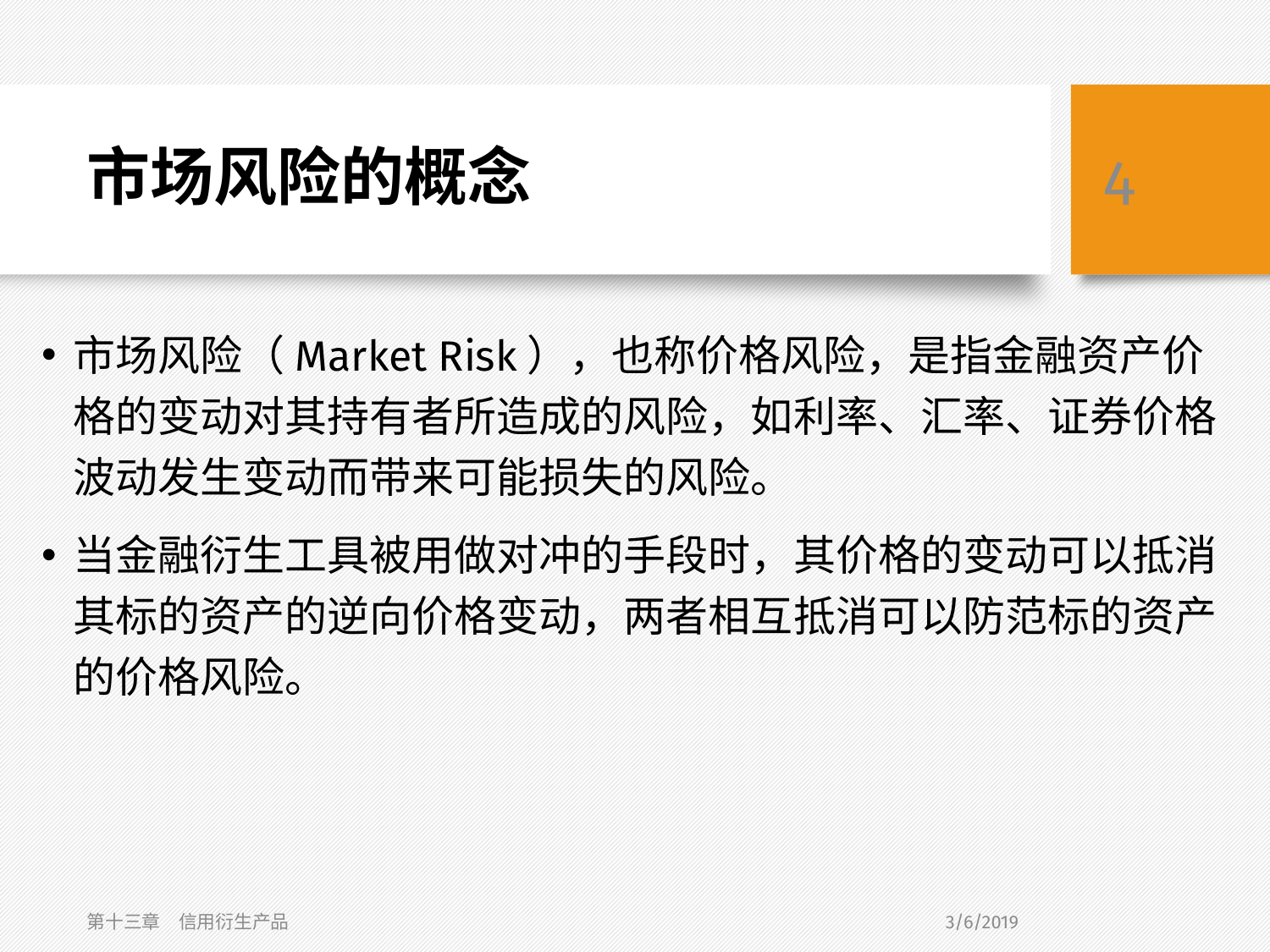

# 市场风险的概念
4
市场风险（Market Risk），也称价格风险，是指金融资产价格的变动对其持有者所造成的风险，如利率、汇率、证券价格波动发生变动而带来可能损失的风险。
当金融衍生工具被用做对冲的手段时，其价格的变动可以抵消其标的资产的逆向价格变动，两者相互抵消可以防范标的资产的价格风险。
3/6/2019
第十三章　信用衍生产品